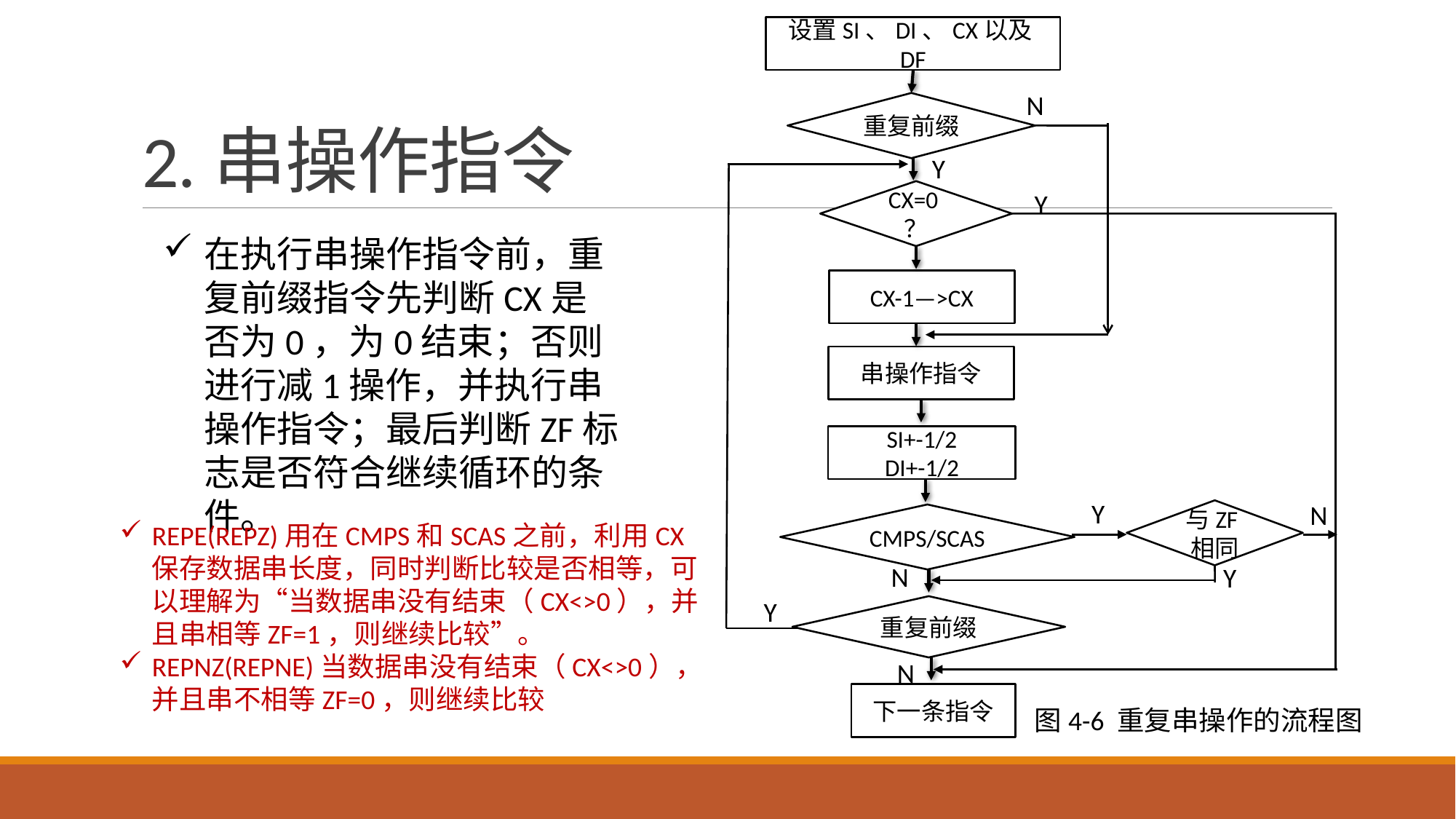

设置SI、DI、CX以及DF
# 2.串操作指令
N
重复前缀
Y
CX=0？
Y
在执行串操作指令前，重复前缀指令先判断CX是否为0，为0结束；否则进行减1操作，并执行串操作指令；最后判断ZF标志是否符合继续循环的条件。
CX-1—>CX
串操作指令
SI+-1/2
DI+-1/2
Y
N
与ZF相同
CMPS/SCAS
REPE(REPZ)用在CMPS和SCAS之前，利用CX保存数据串长度，同时判断比较是否相等，可以理解为“当数据串没有结束（CX<>0），并且串相等ZF=1，则继续比较”。
REPNZ(REPNE)当数据串没有结束（CX<>0），并且串不相等ZF=0，则继续比较
Y
N
Y
重复前缀
N
下一条指令
图4-6 重复串操作的流程图